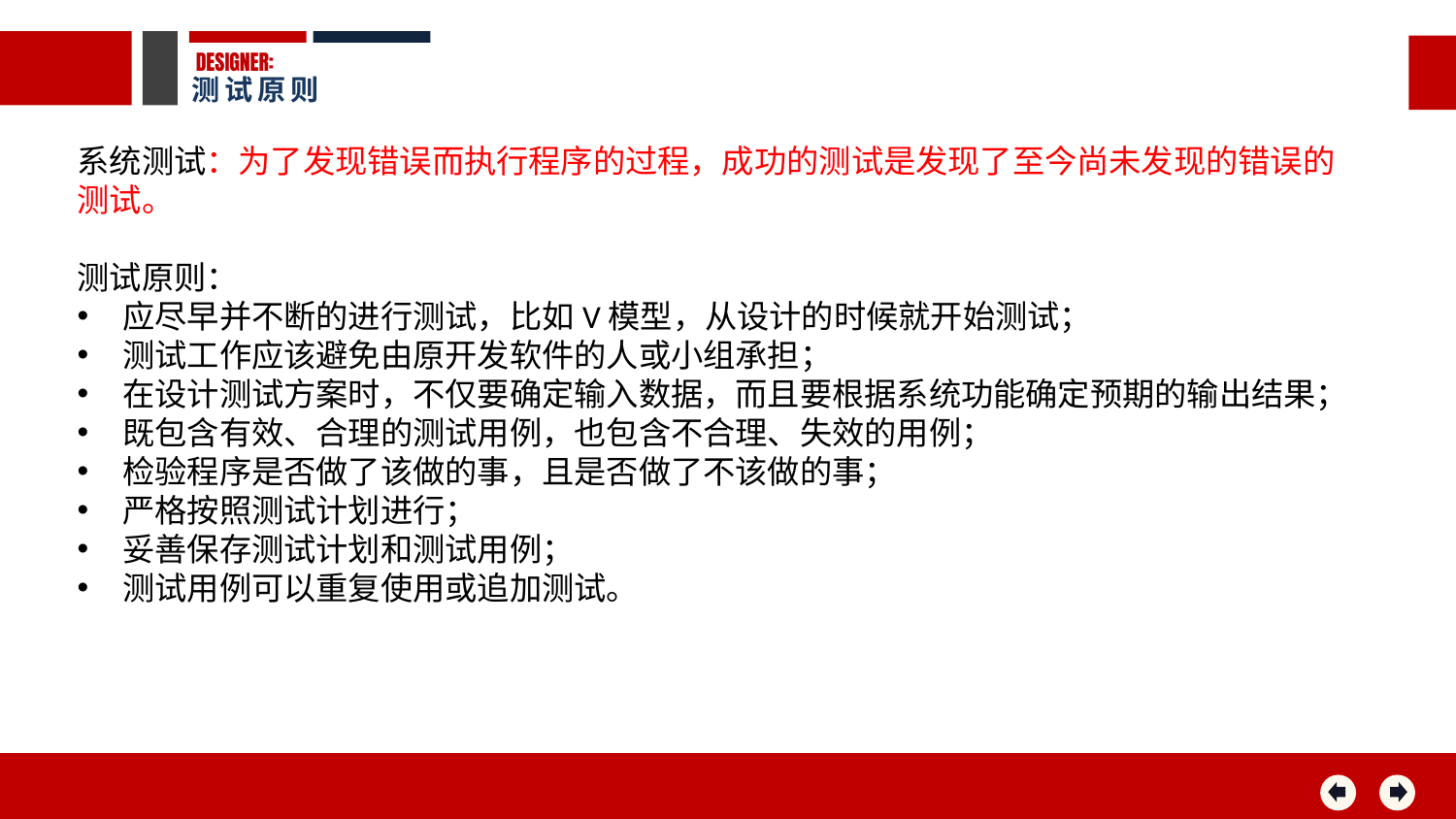

DESIGNER:
测试原则
系统测试：为了发现错误而执行程序的过程，成功的测试是发现了至今尚未发现的错误的测试。

测试原则：
应尽早并不断的进行测试，比如V模型，从设计的时候就开始测试；
测试工作应该避免由原开发软件的人或小组承担；
在设计测试方案时，不仅要确定输入数据，而且要根据系统功能确定预期的输出结果；
既包含有效、合理的测试用例，也包含不合理、失效的用例；
检验程序是否做了该做的事，且是否做了不该做的事；
严格按照测试计划进行；
妥善保存测试计划和测试用例；
测试用例可以重复使用或追加测试。